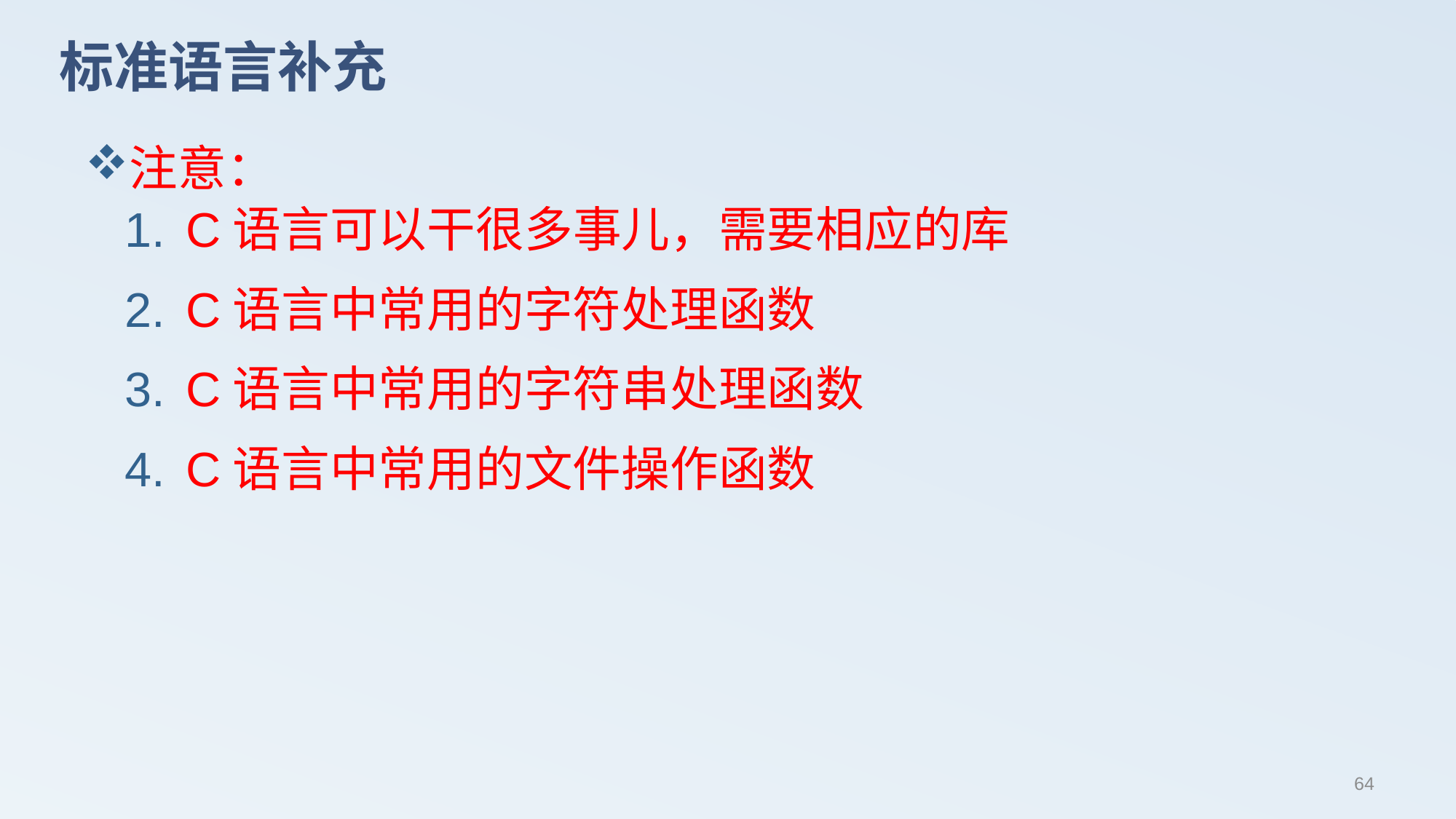

# 标准语言补充
注意：
C语言可以干很多事儿，需要相应的库
C语言中常用的字符处理函数
C语言中常用的字符串处理函数
C语言中常用的文件操作函数